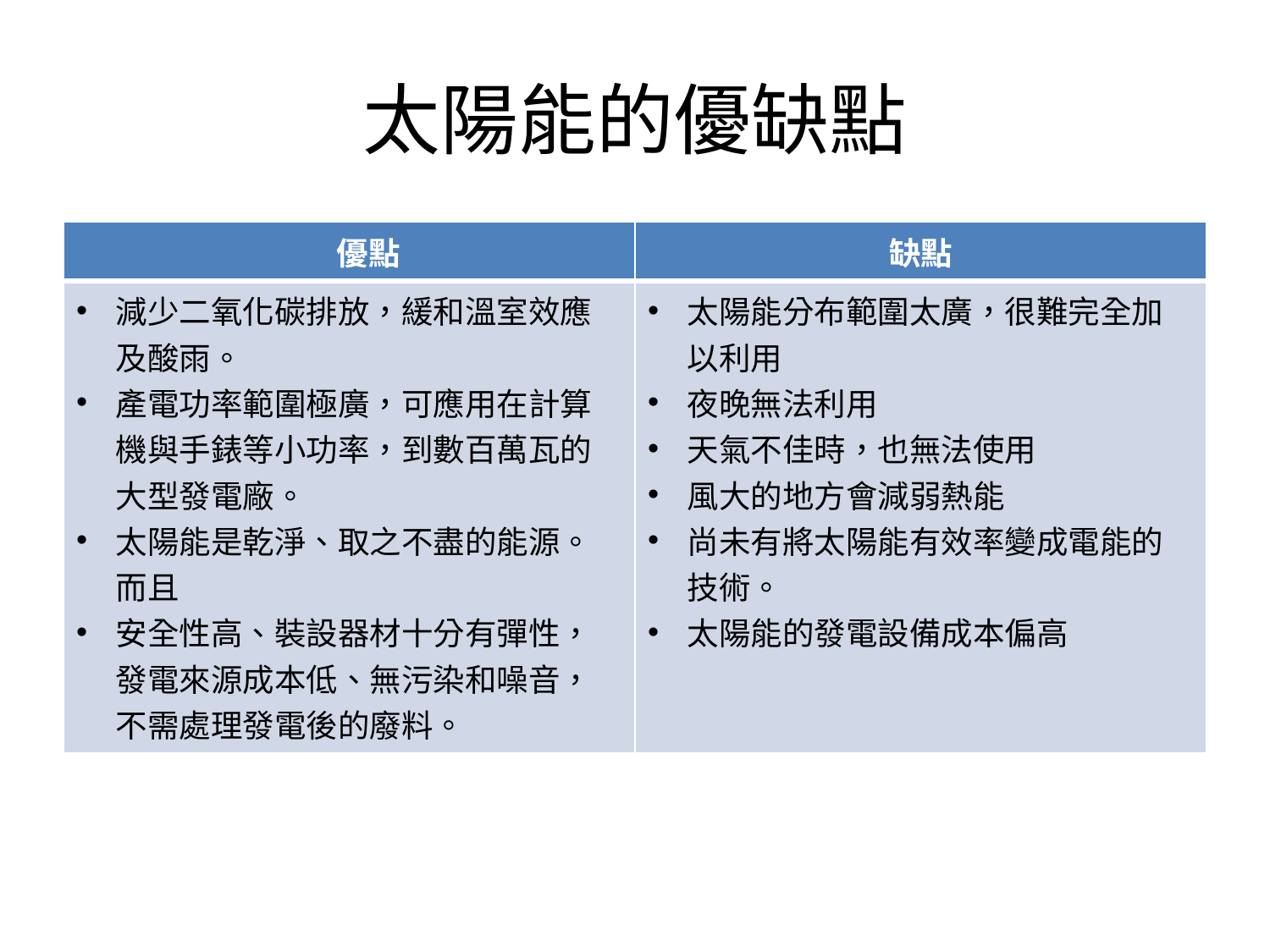

# 太陽能的優缺點
| 優點 | 缺點 |
| --- | --- |
| 減少二氧化碳排放，緩和溫室效應及酸雨。 產電功率範圍極廣，可應用在計算機與手錶等小功率，到數百萬瓦的大型發電廠。 太陽能是乾淨、取之不盡的能源。而且 安全性高、裝設器材十分有彈性，發電來源成本低、無污染和噪音，不需處理發電後的廢料。 | 太陽能分布範圍太廣，很難完全加以利用 夜晚無法利用 天氣不佳時，也無法使用 風大的地方會減弱熱能 尚未有將太陽能有效率變成電能的技術。 太陽能的發電設備成本偏高 |